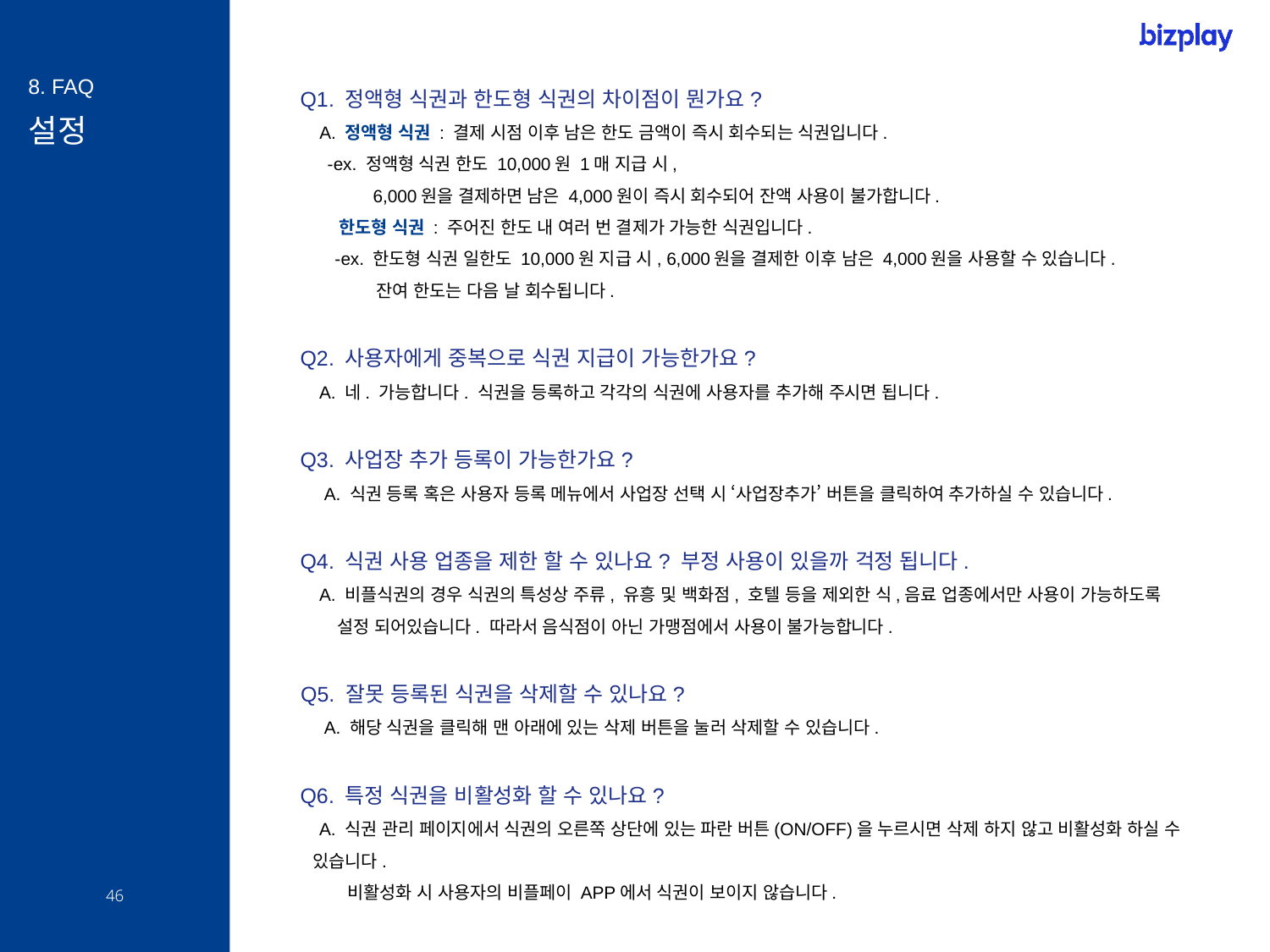

Q1. 정액형 식권과 한도형 식권의 차이점이 뭔가요?
    A. 정액형 식권 : 결제 시점 이후 남은 한도 금액이 즉시 회수되는 식권입니다.
        -ex. 정액형 식권 한도 10,000원 1매 지급 시,
               6,000원을 결제하면 남은 4,000원이 즉시 회수되어 잔액 사용이 불가합니다.
  한도형 식권 : 주어진 한도 내 여러 번 결제가 가능한 식권입니다.
  -ex. 한도형 식권 일한도 10,000원 지급 시, 6,000원을 결제한 이후 남은 4,000원을 사용할 수 있습니다.
       잔여 한도는 다음 날 회수됩니다.

Q2. 사용자에게 중복으로 식권 지급이 가능한가요?
    A. 네. 가능합니다. 식권을 등록하고 각각의 식권에 사용자를 추가해 주시면 됩니다.

Q3. 사업장 추가 등록이 가능한가요?
     A. 식권 등록 혹은 사용자 등록 메뉴에서 사업장 선택 시 ‘사업장추가’ 버튼을 클릭하여 추가하실 수 있습니다.

Q4. 식권 사용 업종을 제한 할 수 있나요? 부정 사용이 있을까 걱정 됩니다.
    A. 비플식권의 경우 식권의 특성상 주류, 유흥 및 백화점, 호텔 등을 제외한 식,음료 업종에서만 사용이 가능하도록
     설정 되어있습니다. 따라서 음식점이 아닌 가맹점에서 사용이 불가능합니다.

Q5. 잘못 등록된 식권을 삭제할 수 있나요?
     A. 해당 식권을 클릭해 맨 아래에 있는 삭제 버튼을 눌러 삭제할 수 있습니다.

Q6. 특정 식권을 비활성화 할 수 있나요?
    A. 식권 관리 페이지에서 식권의 오른쪽 상단에 있는 파란 버튼(ON/OFF)을 누르시면 삭제 하지 않고 비활성화 하실 수 있습니다.
         비활성화 시 사용자의 비플페이 APP에서 식권이 보이지 않습니다.

# 8. FAQ
설정